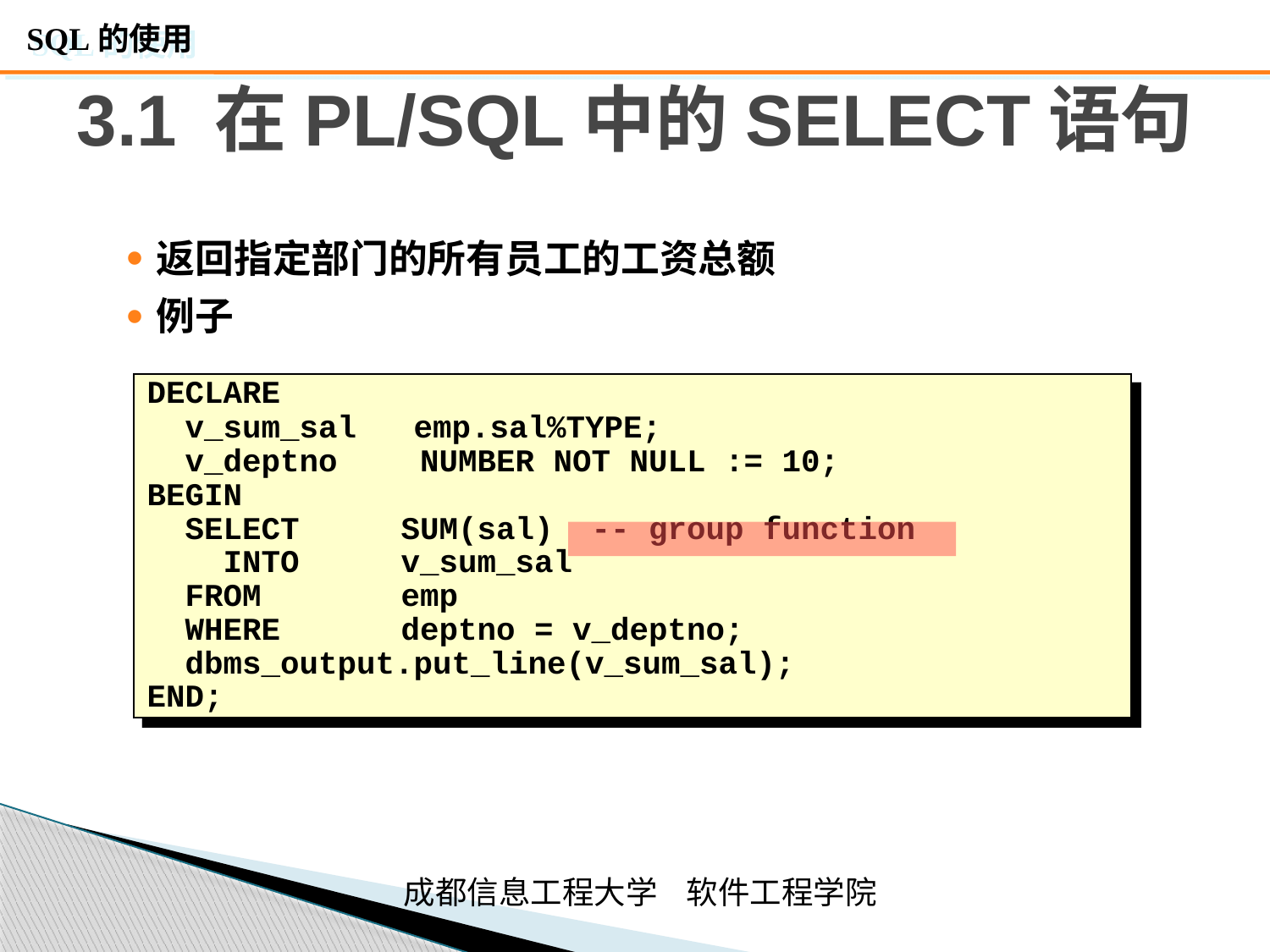

# 3.1 在PL/SQL中的SELECT语句
返回指定部门的所有员工的工资总额
例子
DECLARE
  v_sum_sal   emp.sal%TYPE;
  v_deptno	 NUMBER NOT NULL := 10;
BEGIN
  SELECT	SUM(sal)  -- group function
    INTO	v_sum_sal
  FROM		emp
  WHERE	deptno = v_deptno;
  dbms_output.put_line(v_sum_sal);
END;